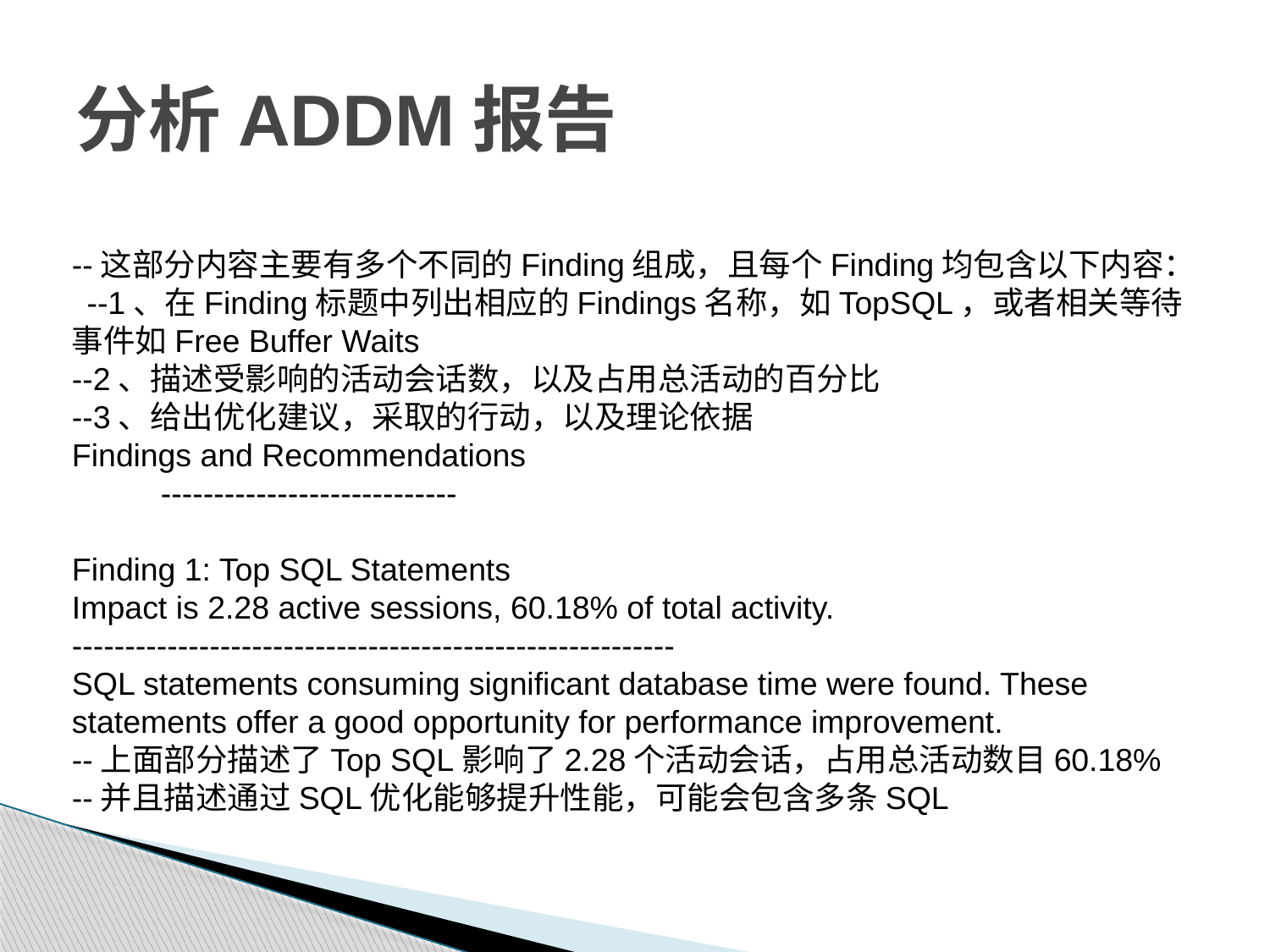

# 分析ADDM报告
--这部分内容主要有多个不同的Finding组成，且每个Finding均包含以下内容： --1、在Finding标题中列出相应的Findings名称，如TopSQL，或者相关等待事件如Free Buffer Waits
--2、描述受影响的活动会话数，以及占用总活动的百分比
--3、给出优化建议，采取的行动，以及理论依据
Findings and Recommendations
          ----------------------------

Finding 1: Top SQL Statements
Impact is 2.28 active sessions, 60.18% of total activity.
---------------------------------------------------------
SQL statements consuming significant database time were found. These
statements offer a good opportunity for performance improvement.
--上面部分描述了Top SQL影响了2.28个活动会话，占用总活动数目60.18%
--并且描述通过SQL优化能够提升性能，可能会包含多条SQL